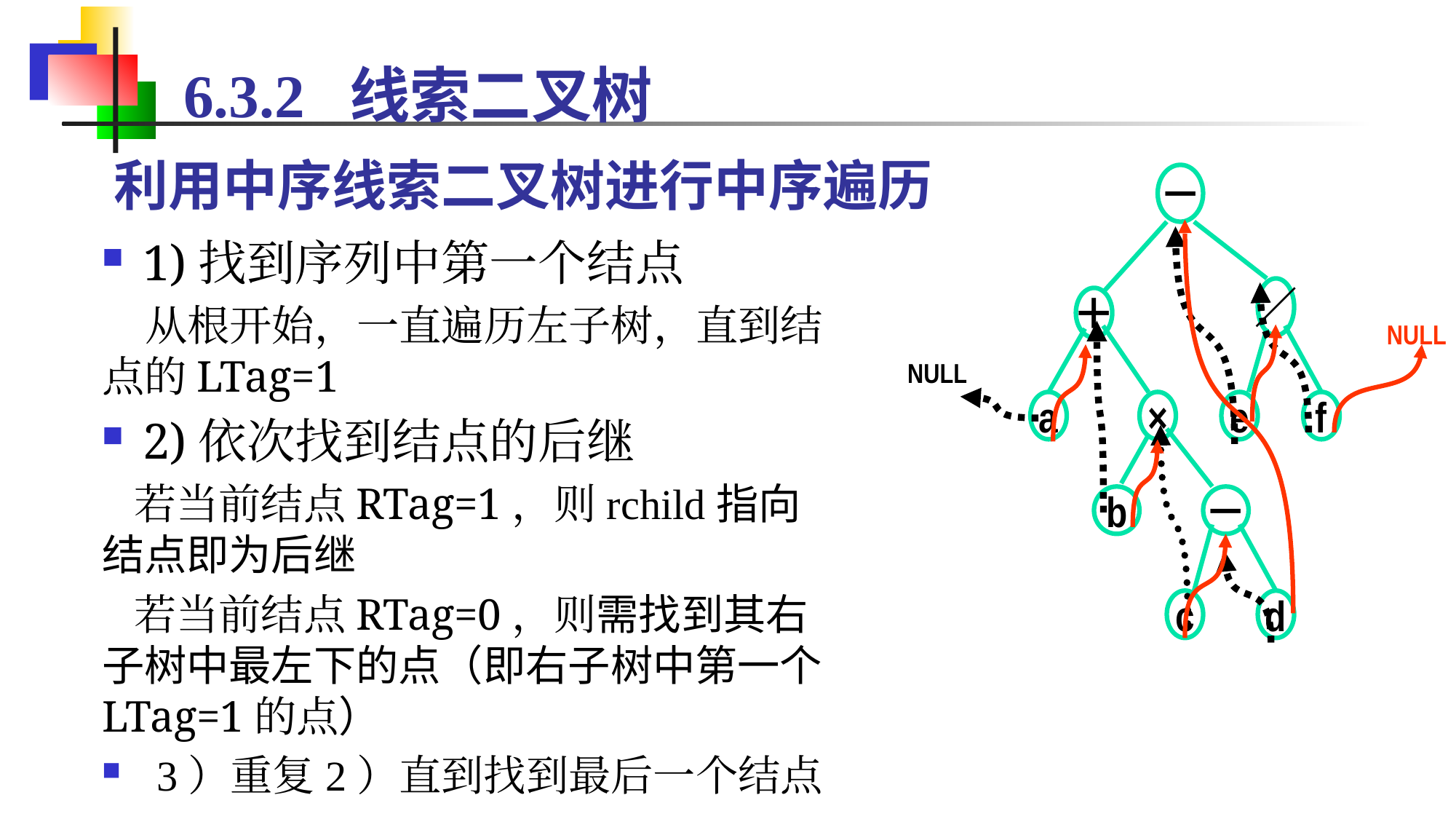

6.3.2  线索二叉树
# 利用中序线索二叉树进行中序遍历
－

／
＋

a
×
e
f

b
－

c
d
NULL
1)找到序列中第一个结点
   从根开始，一直遍历左子树，直到结点的LTag=1
2)依次找到结点的后继
  若当前结点RTag=1，则rchild指向结点即为后继
  若当前结点RTag=0，则需找到其右子树中最左下的点（即右子树中第一个LTag=1的点）
3）重复2）直到找到最后一个结点
NULL